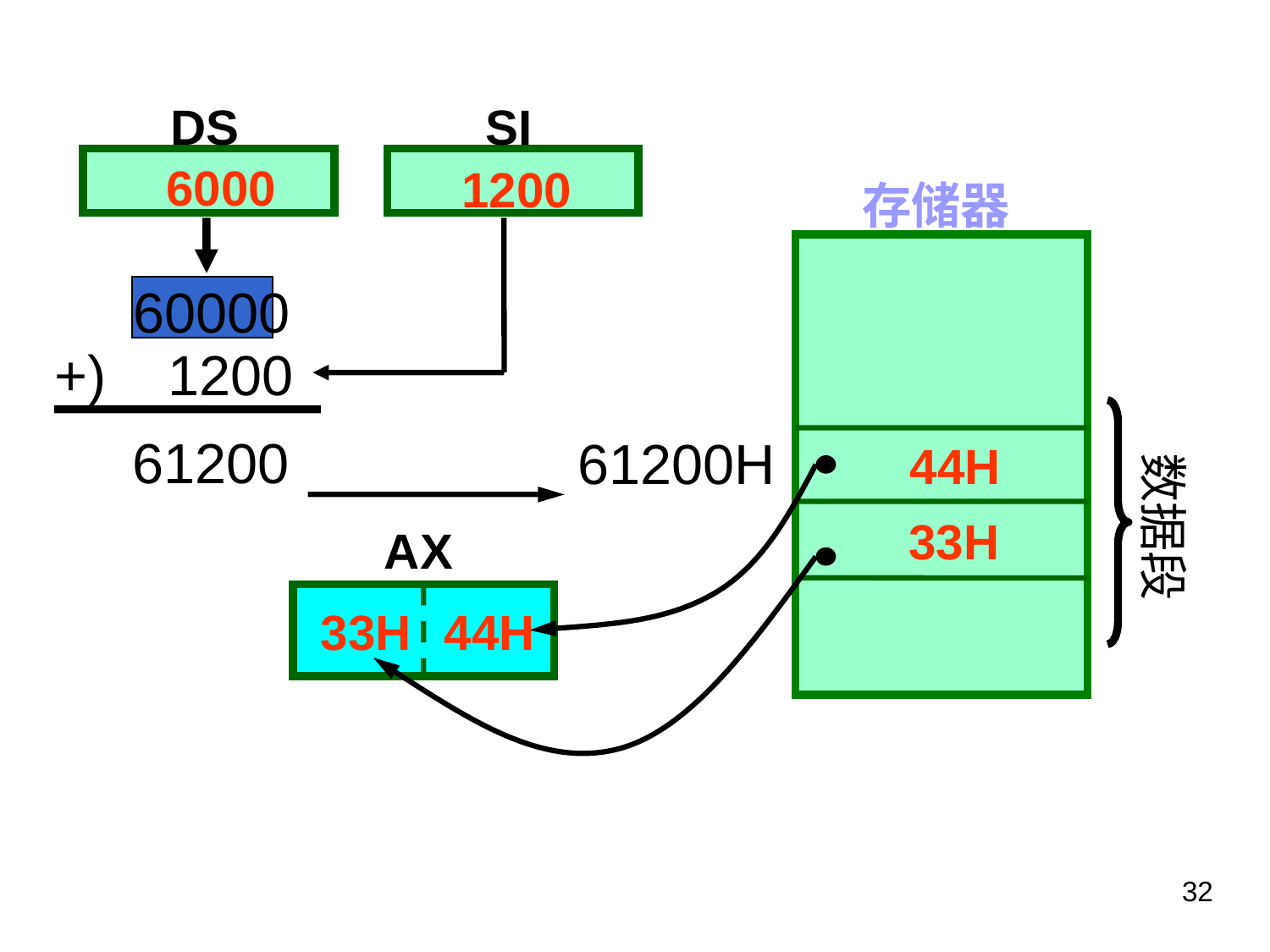

DS
SI

6000
1200
存储器

60000
1200
 +)

61200

   61200H
44H
数据段

33H
AX

33H
44H
32